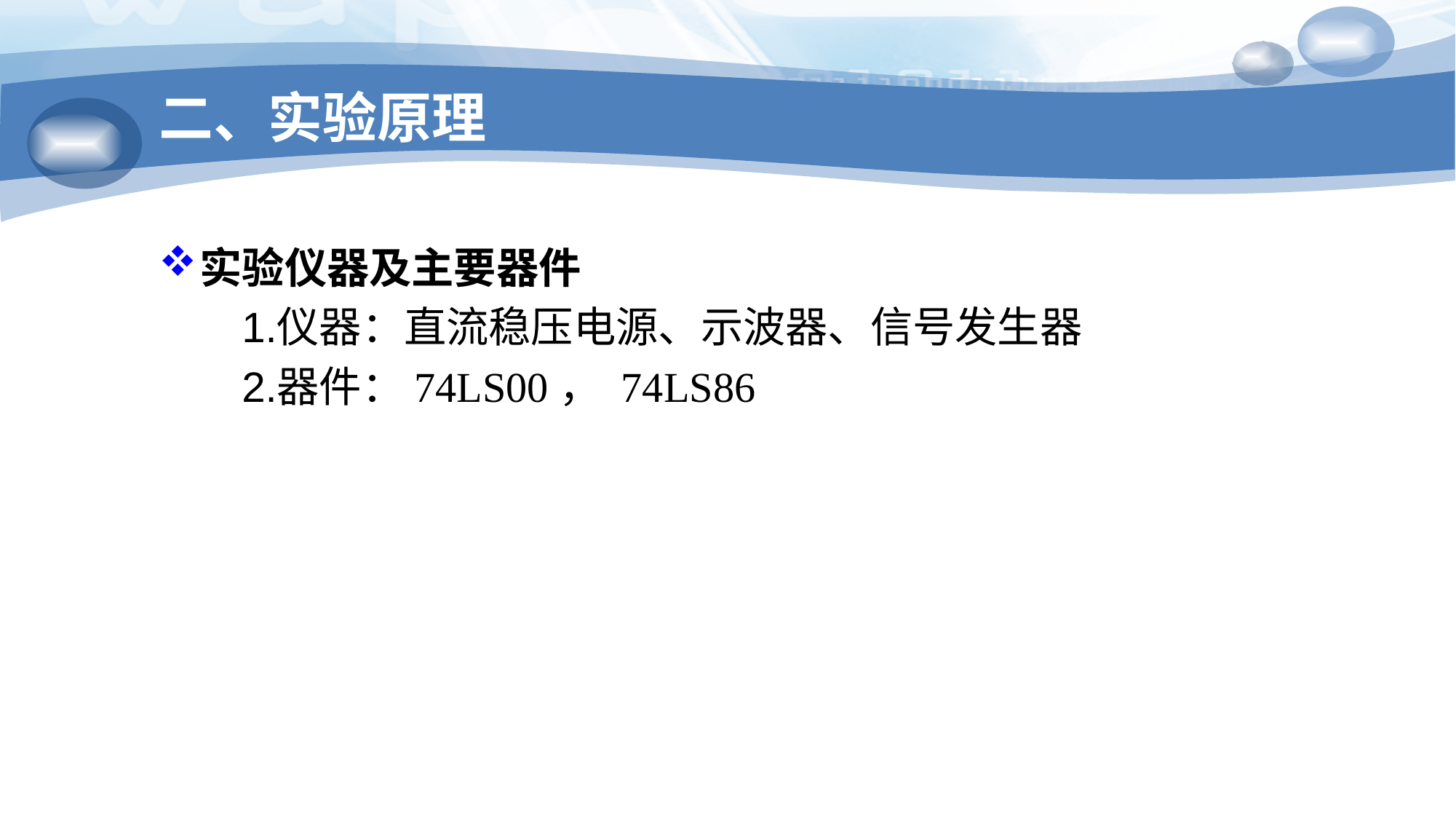

# 二、实验原理
实验仪器及主要器件
仪器：直流稳压电源、示波器、信号发生器
器件：74LS00， 74LS86